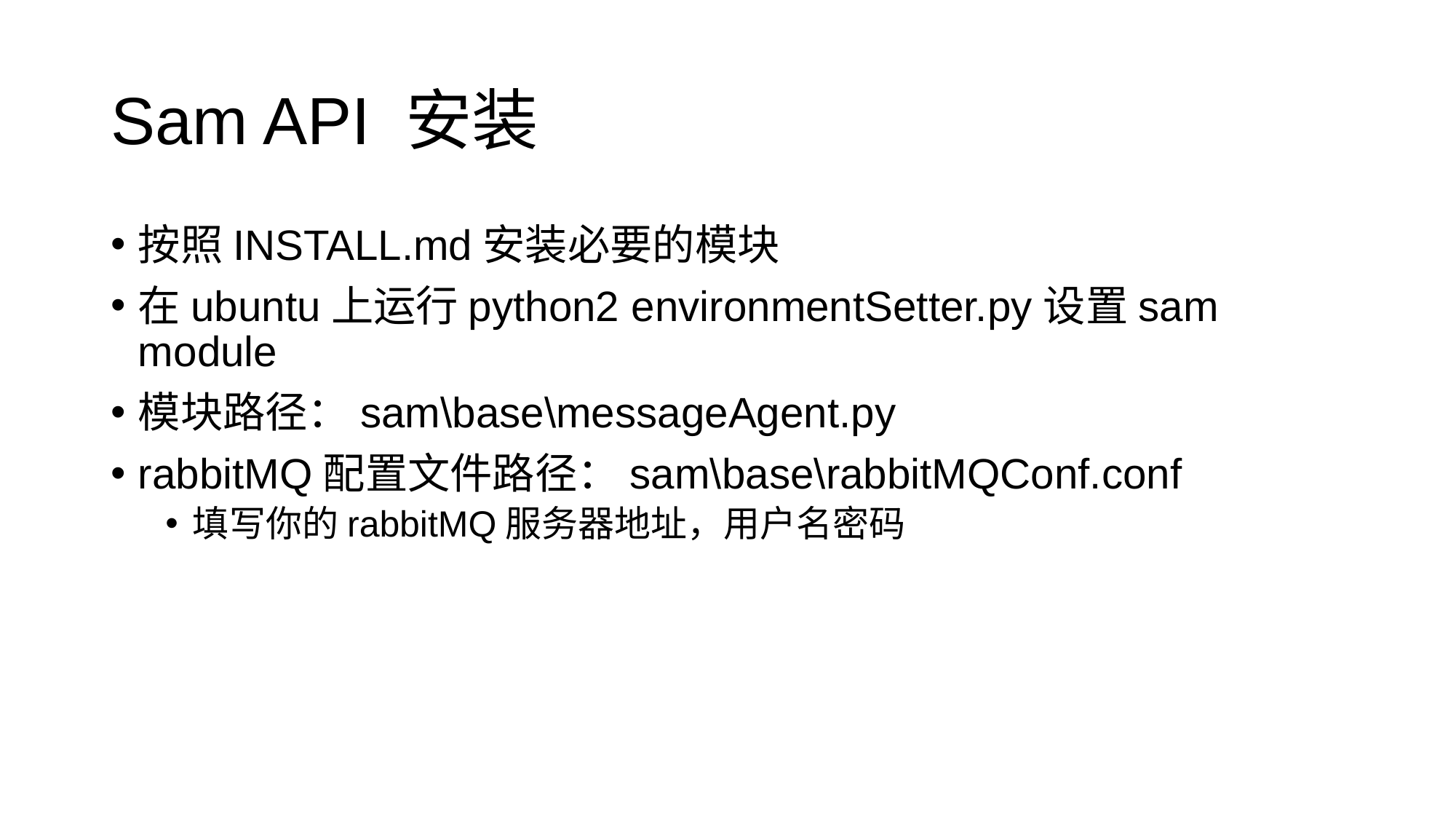

# Sam API 安装
按照INSTALL.md安装必要的模块
在ubuntu上运行python2 environmentSetter.py设置sam module
模块路径：sam\base\messageAgent.py
rabbitMQ配置文件路径：sam\base\rabbitMQConf.conf
填写你的rabbitMQ服务器地址，用户名密码